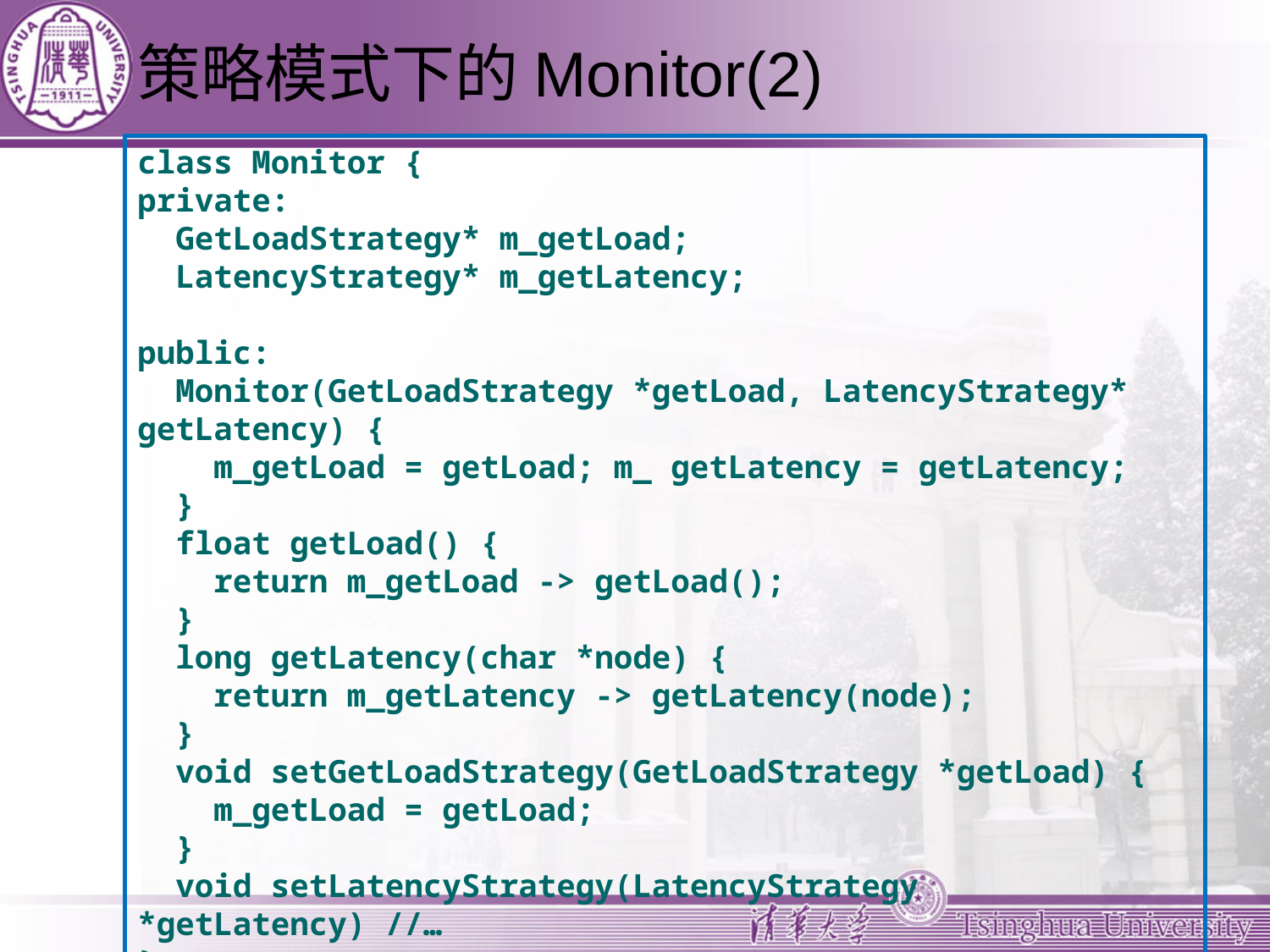

# 策略模式下的Monitor(2)
class Monitor {
private:
  GetLoadStrategy* m_getLoad;
  LatencyStrategy* m_getLatency;

public:
  Monitor(GetLoadStrategy *getLoad, LatencyStrategy* getLatency) {
    m_getLoad = getLoad; m_ getLatency = getLatency;
  }
  float getLoad() {
    return m_getLoad -> getLoad();
  }
  long getLatency(char *node) {
    return m_getLatency -> getLatency(node);
  }
  void setGetLoadStrategy(GetLoadStrategy *getLoad) {
    m_getLoad = getLoad;
  }
  void setLatencyStrategy(LatencyStrategy *getLatency) //…
};